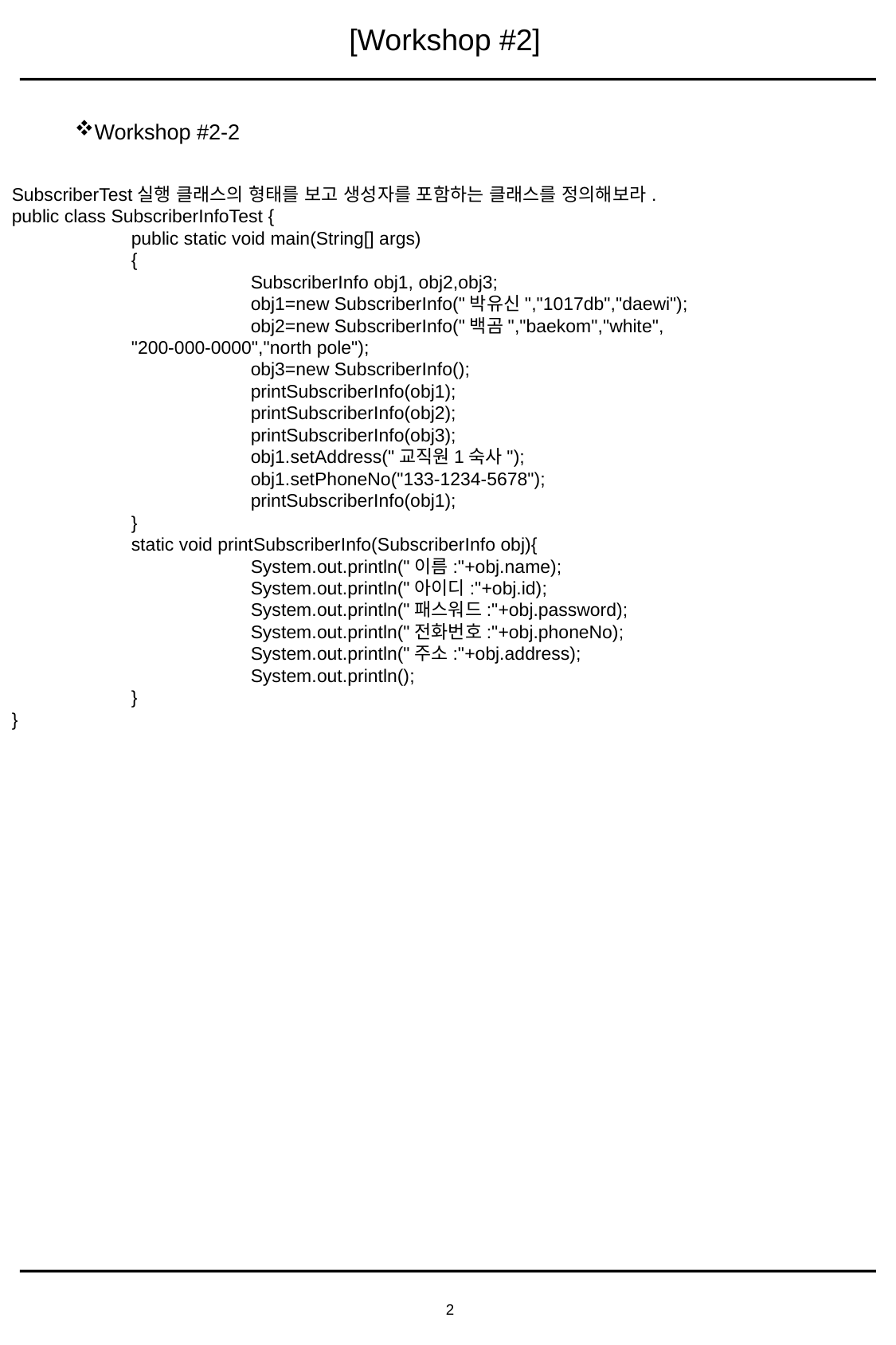

Workshop #2-2

SubscriberTest실행 클래스의 형태를 보고 생성자를 포함하는 클래스를 정의해보라.
public class SubscriberInfoTest {
	public static void main(String[] args)
	{
		SubscriberInfo obj1, obj2,obj3;
		obj1=new SubscriberInfo("박유신","1017db","daewi");
		obj2=new SubscriberInfo("백곰","baekom","white", 			"200-000-0000","north pole");
		obj3=new SubscriberInfo();
		printSubscriberInfo(obj1);
		printSubscriberInfo(obj2);
		printSubscriberInfo(obj3);
		obj1.setAddress("교직원1숙사");
		obj1.setPhoneNo("133-1234-5678");
		printSubscriberInfo(obj1);
	}
	static void printSubscriberInfo(SubscriberInfo obj){
		System.out.println("이름:"+obj.name);
		System.out.println("아이디:"+obj.id);
		System.out.println("패스워드:"+obj.password);
		System.out.println("전화번호:"+obj.phoneNo);
		System.out.println("주소:"+obj.address);
		System.out.println();
	}
}